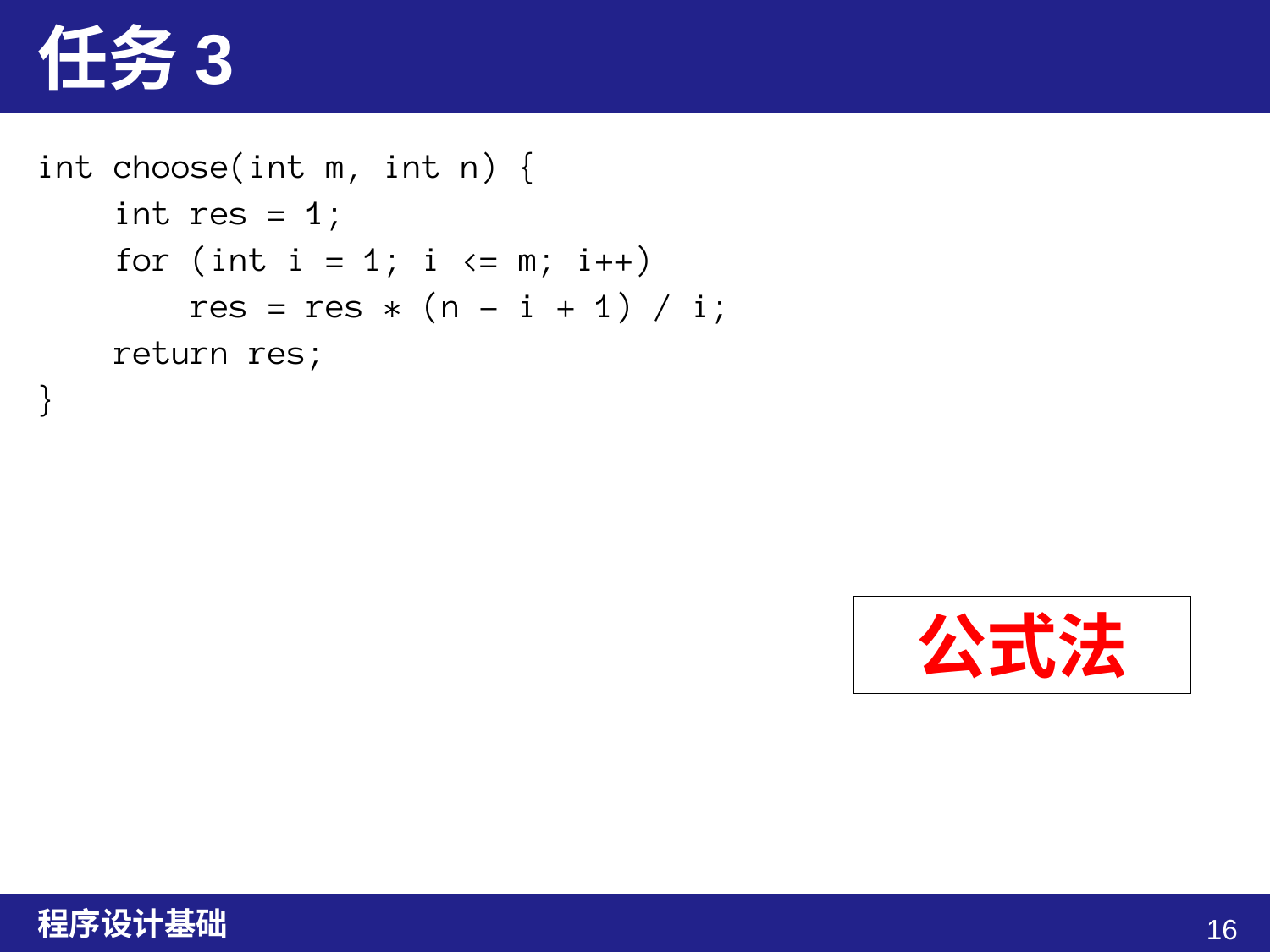

# 任务3
int choose(int m, int n) {
    int res = 1;
    for (int i = 1; i <= m; i++)
        res = res * (n - i + 1) / i;
    return res;
}
公式法